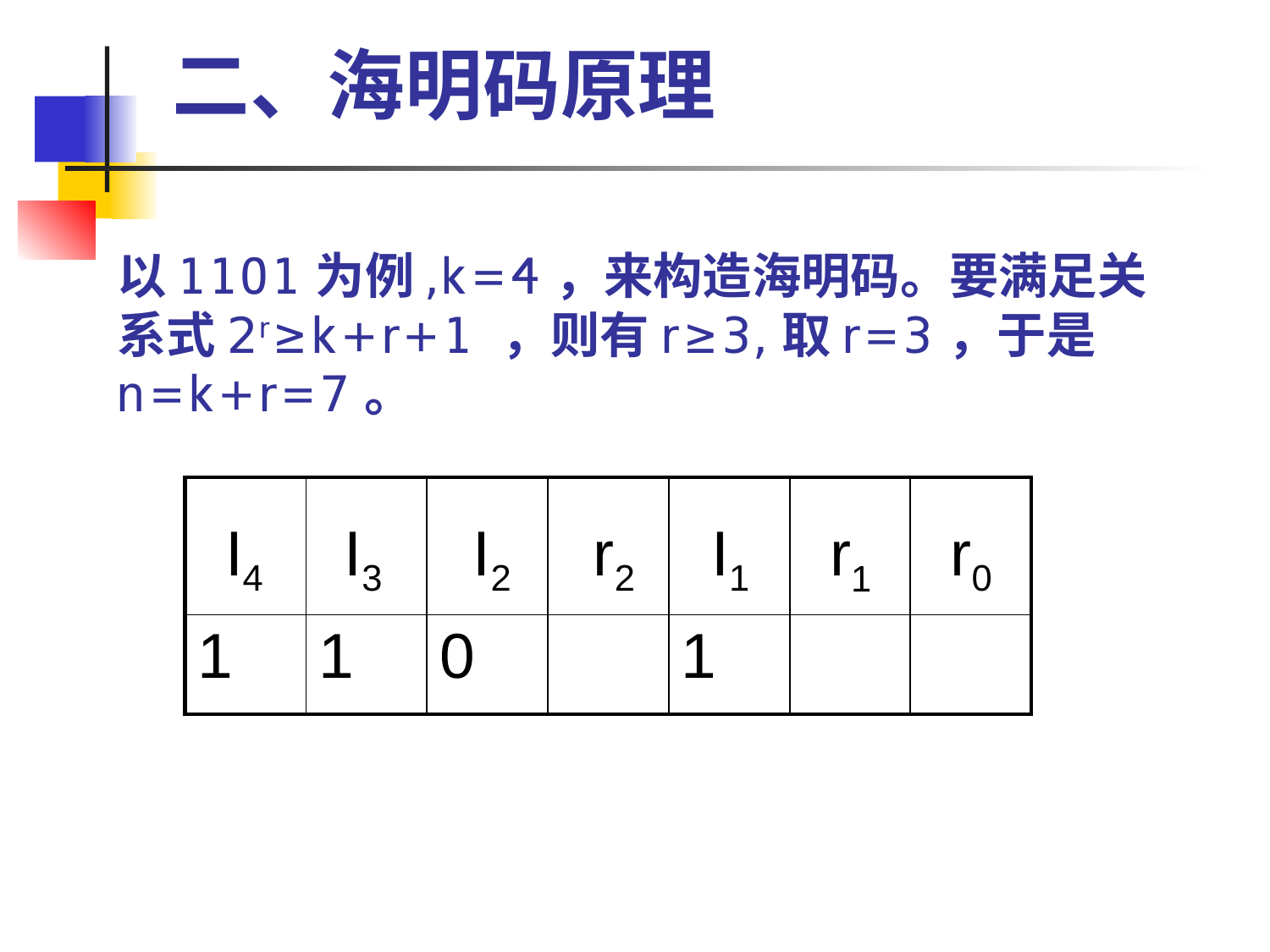

二、海明码原理
以1101为例,k=4，来构造海明码。要满足关系式2r≥k+r+1 ，则有r≥3,取r=3，于是n=k+r=7。
|  |  |  |  |  |  |  |
| --- | --- | --- | --- | --- | --- | --- |
| 1 | 1 | 0 |  | 1 |  |  |
I4
I3
I2
r2
I1
r0
r1

10